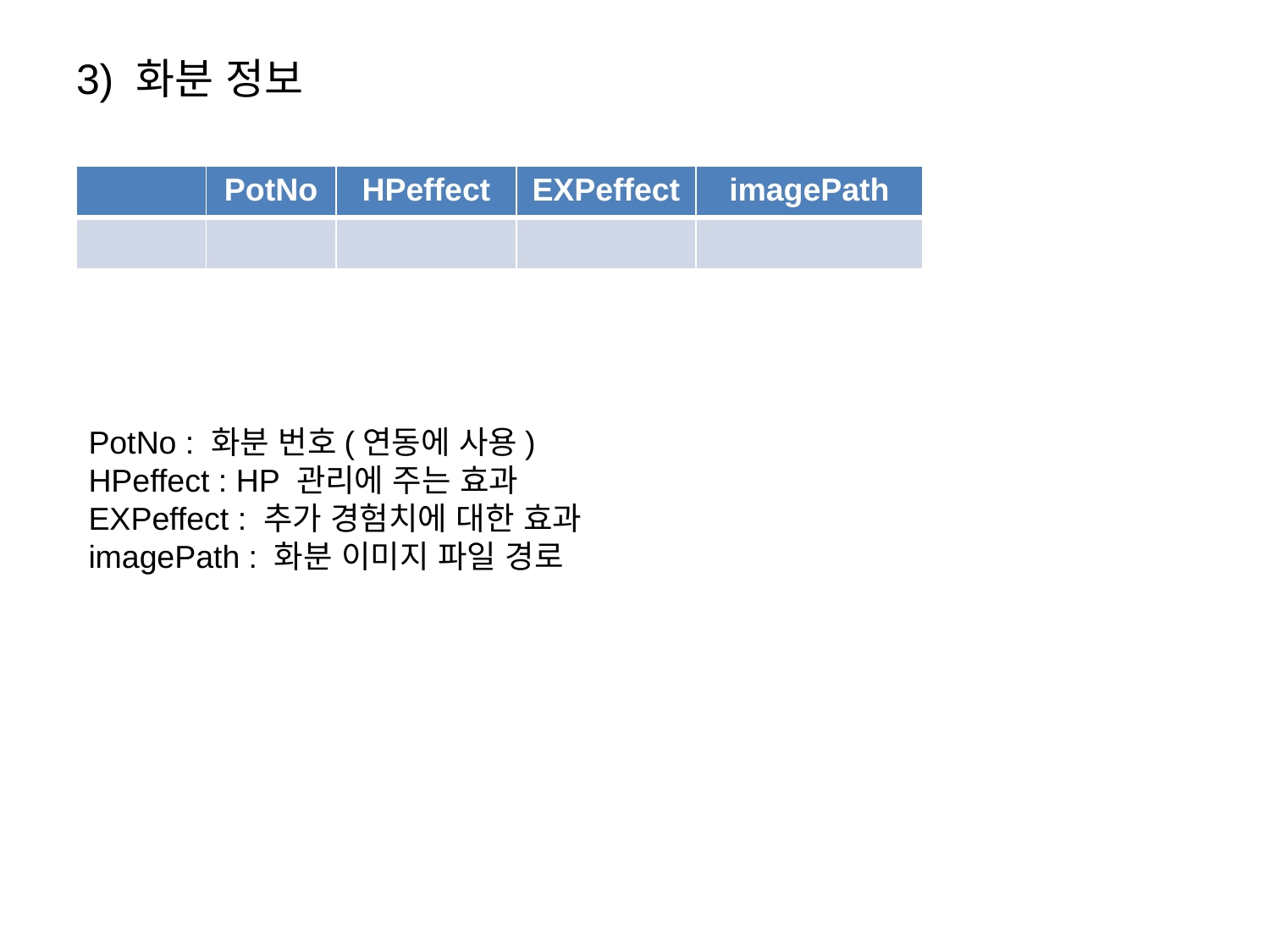

# 3) 화분 정보
|  | PotNo | HPeffect | EXPeffect | imagePath |
| --- | --- | --- | --- | --- |
|  |  |  |  |  |
PotNo : 화분 번호(연동에 사용)
HPeffect : HP 관리에 주는 효과
EXPeffect : 추가 경험치에 대한 효과
imagePath : 화분 이미지 파일 경로